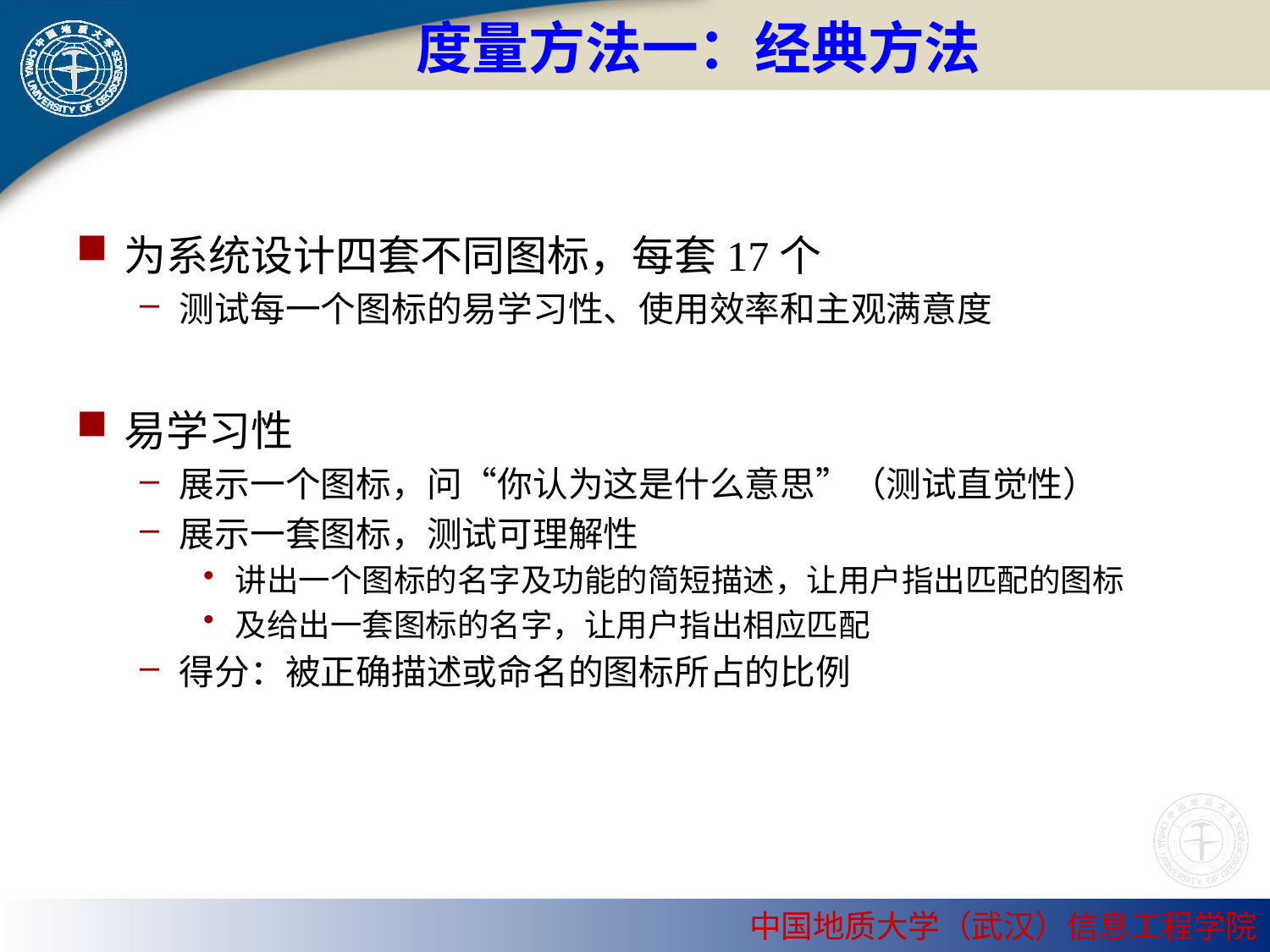

# 度量方法一：经典方法
为系统设计四套不同图标，每套17个
测试每一个图标的易学习性、使用效率和主观满意度

易学习性
展示一个图标，问“你认为这是什么意思”（测试直觉性）
展示一套图标，测试可理解性
讲出一个图标的名字及功能的简短描述，让用户指出匹配的图标
及给出一套图标的名字，让用户指出相应匹配
得分：被正确描述或命名的图标所占的比例